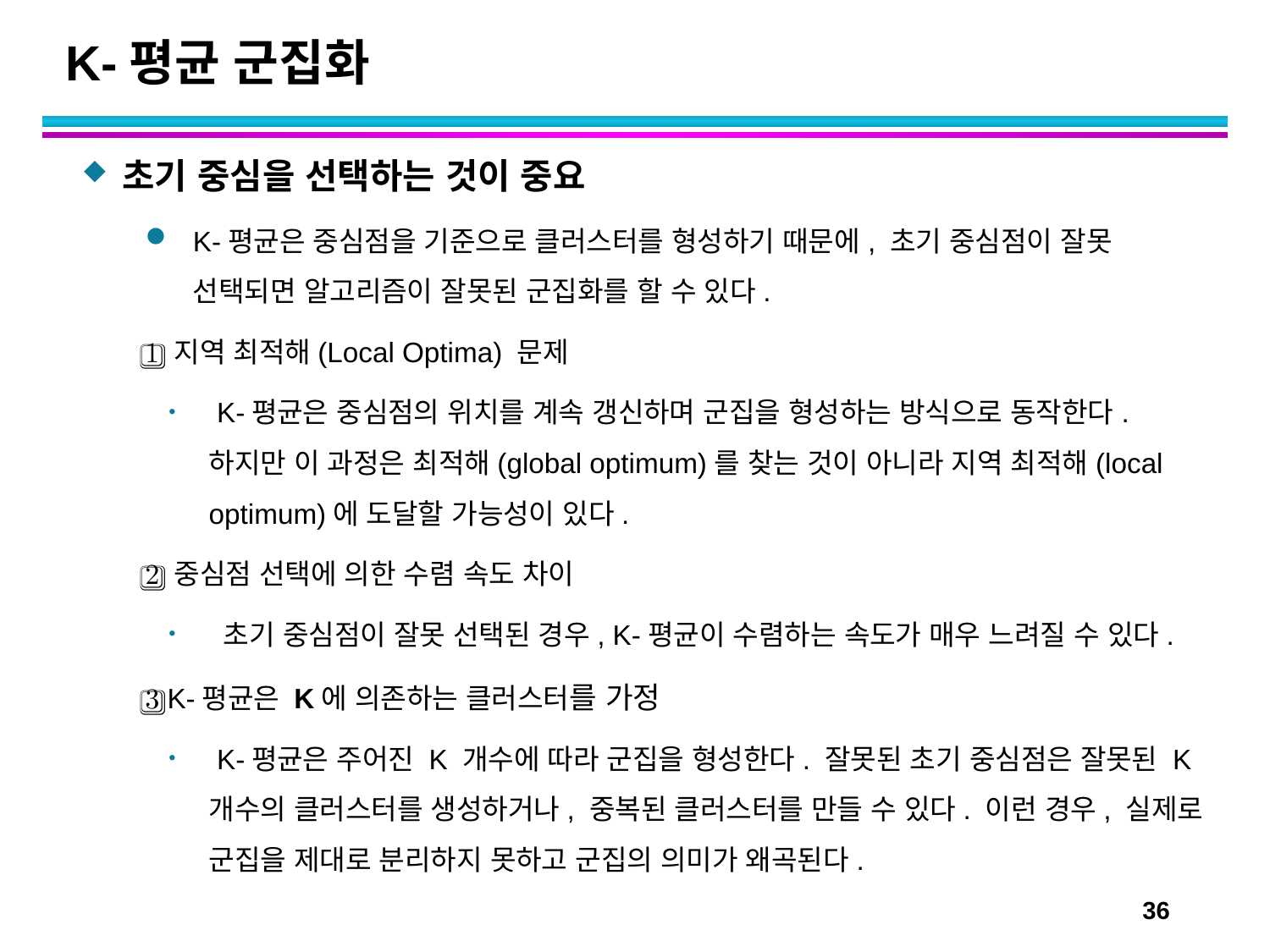

K-평균 군집화
초기 중심을 선택하는 것이 중요
K-평균은 중심점을 기준으로 클러스터를 형성하기 때문에, 초기 중심점이 잘못 선택되면 알고리즘이 잘못된 군집화를 할 수 있다.
1️⃣ 지역 최적해(Local Optima) 문제
 K-평균은 중심점의 위치를 계속 갱신하며 군집을 형성하는 방식으로 동작한다. 하지만 이 과정은 최적해(global optimum)를 찾는 것이 아니라 지역 최적해(local optimum)에 도달할 가능성이 있다.
2️⃣ 중심점 선택에 의한 수렴 속도 차이
 초기 중심점이 잘못 선택된 경우, K-평균이 수렴하는 속도가 매우 느려질 수 있다.
3️⃣ K-평균은 K에 의존하는 클러스터를 가정
 K-평균은 주어진 K 개수에 따라 군집을 형성한다. 잘못된 초기 중심점은 잘못된 K 개수의 클러스터를 생성하거나, 중복된 클러스터를 만들 수 있다. 이런 경우, 실제로 군집을 제대로 분리하지 못하고 군집의 의미가 왜곡된다.